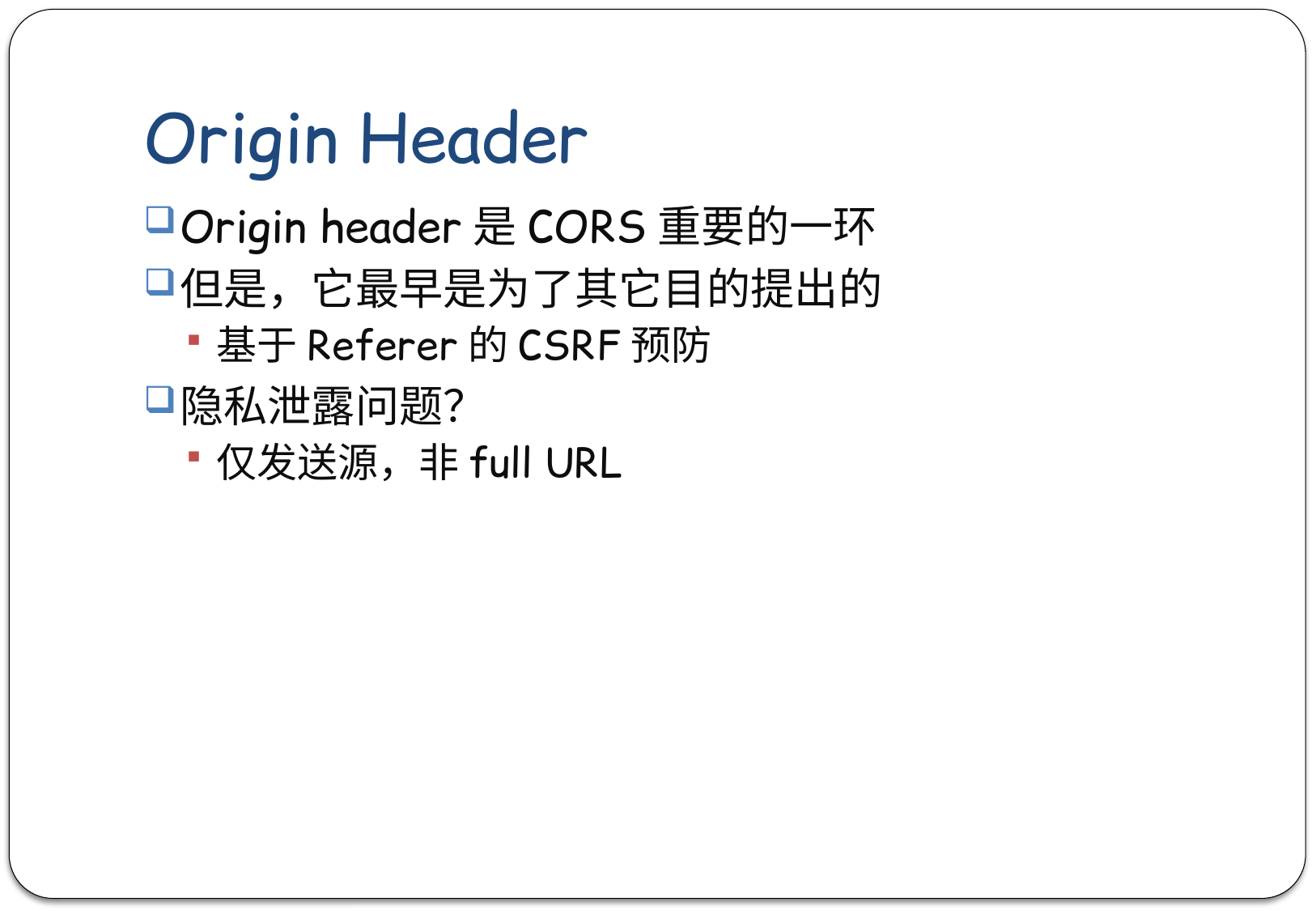

# Origin Header
Origin header是CORS重要的一环
但是，它最早是为了其它目的提出的
基于Referer的CSRF预防
隐私泄露问题？
仅发送源，非full URL